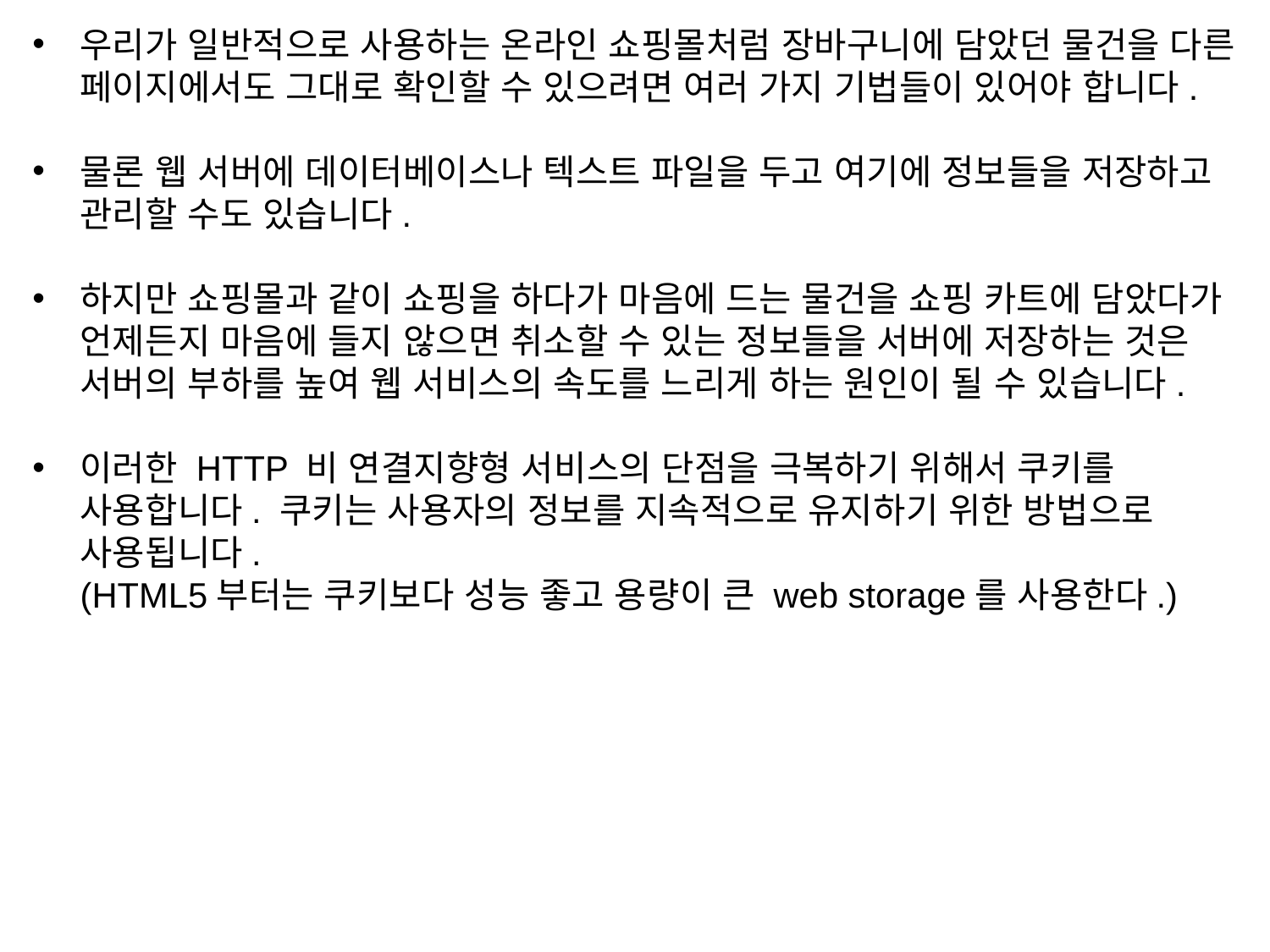

우리가 일반적으로 사용하는 온라인 쇼핑몰처럼 장바구니에 담았던 물건을 다른 페이지에서도 그대로 확인할 수 있으려면 여러 가지 기법들이 있어야 합니다.

물론 웹 서버에 데이터베이스나 텍스트 파일을 두고 여기에 정보들을 저장하고 관리할 수도 있습니다.

하지만 쇼핑몰과 같이 쇼핑을 하다가 마음에 드는 물건을 쇼핑 카트에 담았다가 언제든지 마음에 들지 않으면 취소할 수 있는 정보들을 서버에 저장하는 것은 서버의 부하를 높여 웹 서비스의 속도를 느리게 하는 원인이 될 수 있습니다.

이러한 HTTP 비 연결지향형 서비스의 단점을 극복하기 위해서 쿠키를 사용합니다. 쿠키는 사용자의 정보를 지속적으로 유지하기 위한 방법으로 사용됩니다.
(HTML5부터는 쿠키보다 성능 좋고 용량이 큰 web storage를 사용한다.)